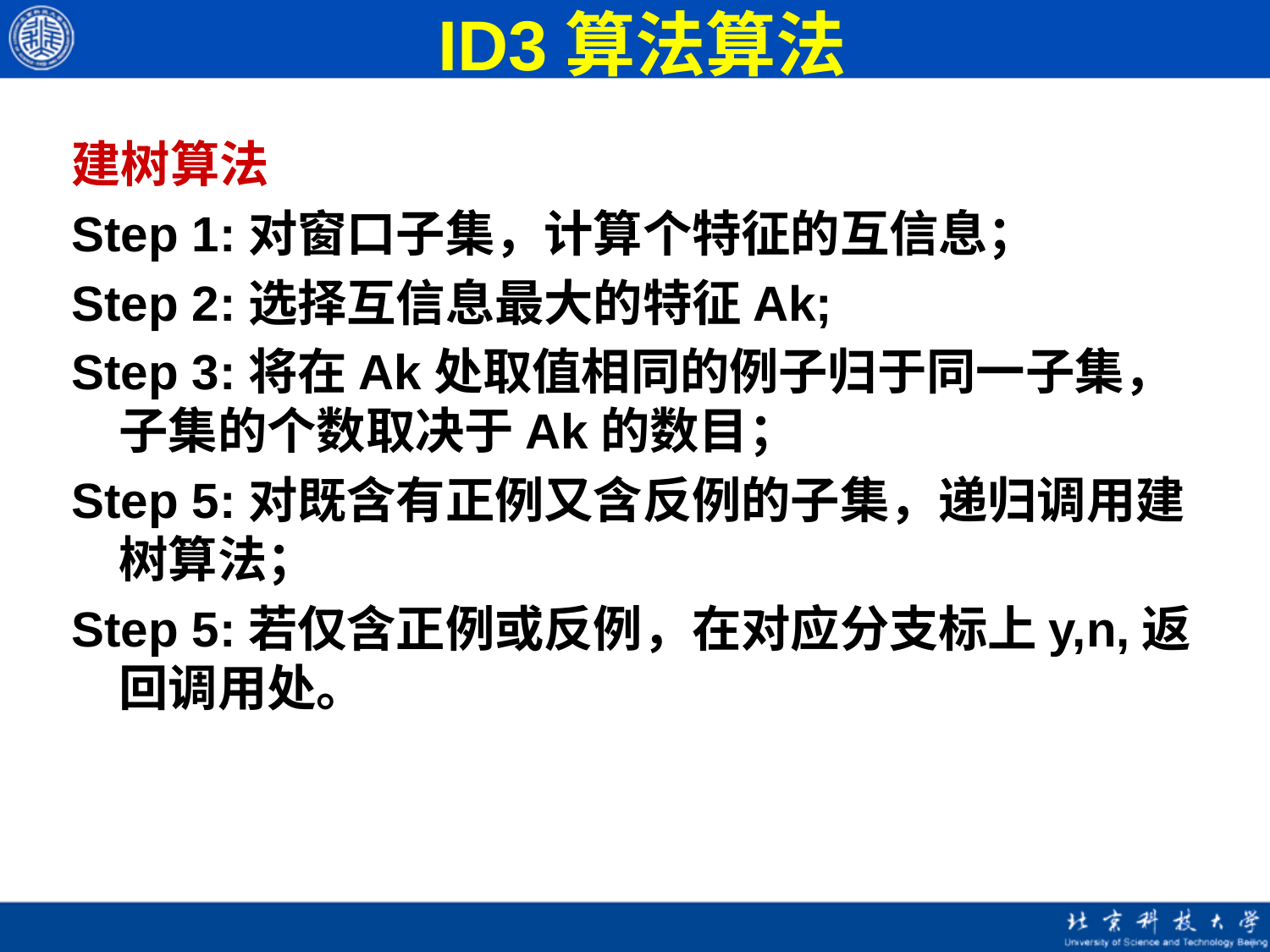

# ID3算法算法
建树算法
Step 1:对窗口子集，计算个特征的互信息；
Step 2:选择互信息最大的特征Ak;
Step 3:将在Ak处取值相同的例子归于同一子集，子集的个数取决于Ak的数目；
Step 5:对既含有正例又含反例的子集，递归调用建树算法；
Step 5:若仅含正例或反例，在对应分支标上y,n,返回调用处。